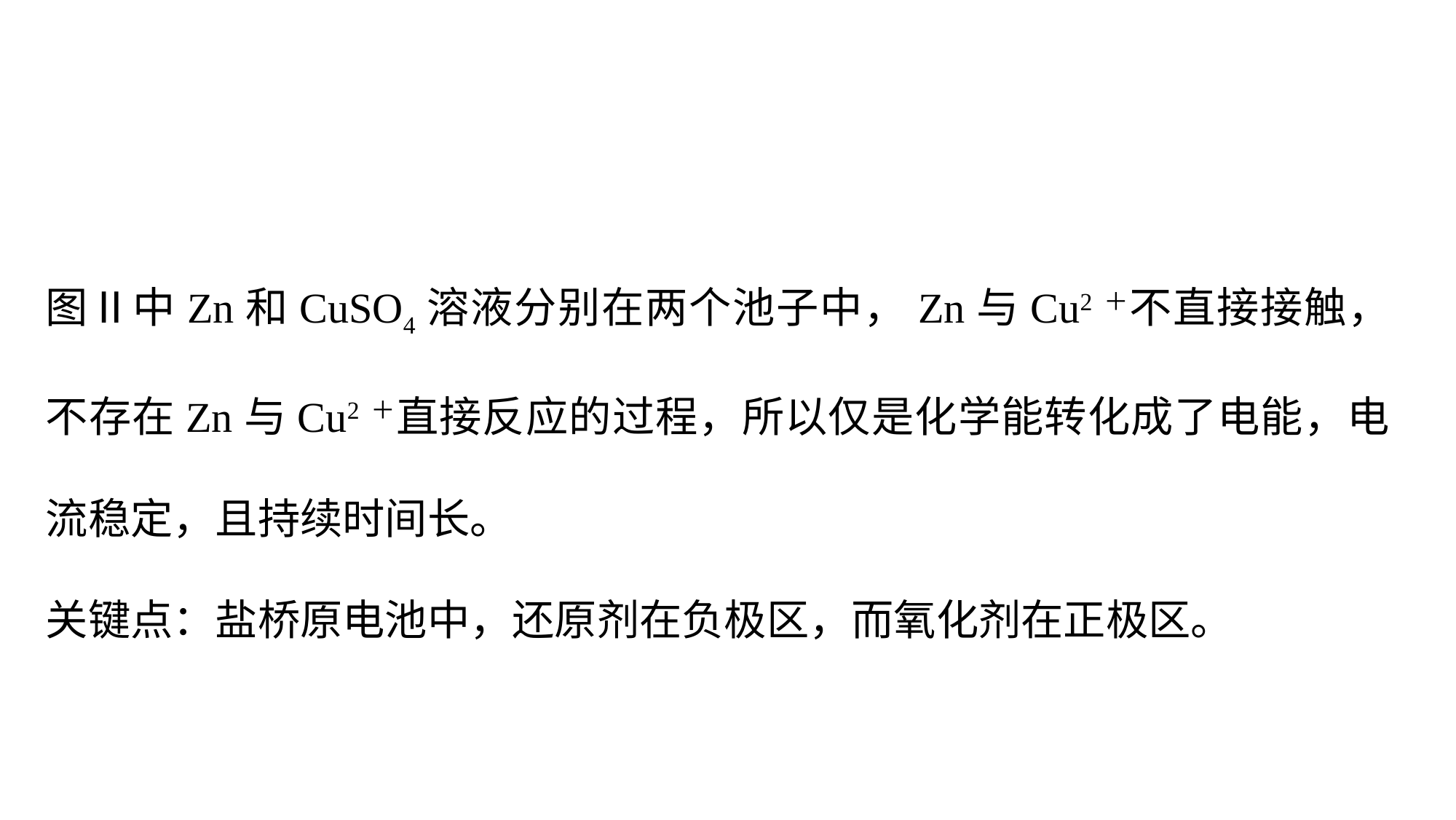

图Ⅱ中Zn和CuSO4溶液分别在两个池子中，Zn与Cu2＋不直接接触，不存在Zn与Cu2＋直接反应的过程，所以仅是化学能转化成了电能，电流稳定，且持续时间长。
关键点：盐桥原电池中，还原剂在负极区，而氧化剂在正极区。